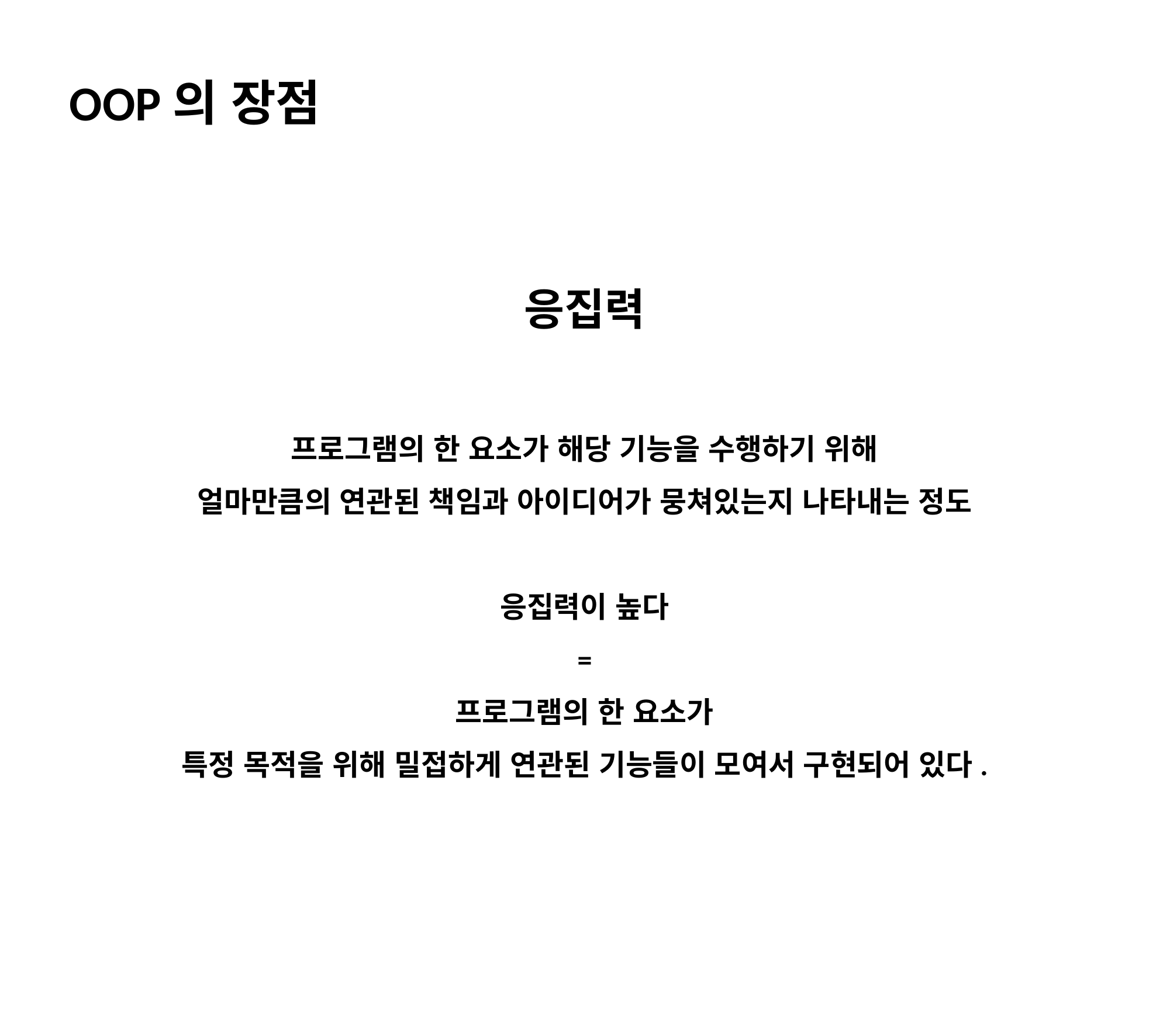

OOP의 장점
응집력

프로그램의 한 요소가 해당 기능을 수행하기 위해
얼마만큼의 연관된 책임과 아이디어가 뭉쳐있는지 나타내는 정도

응집력이 높다
=
프로그램의 한 요소가
특정 목적을 위해 밀접하게 연관된 기능들이 모여서 구현되어 있다.